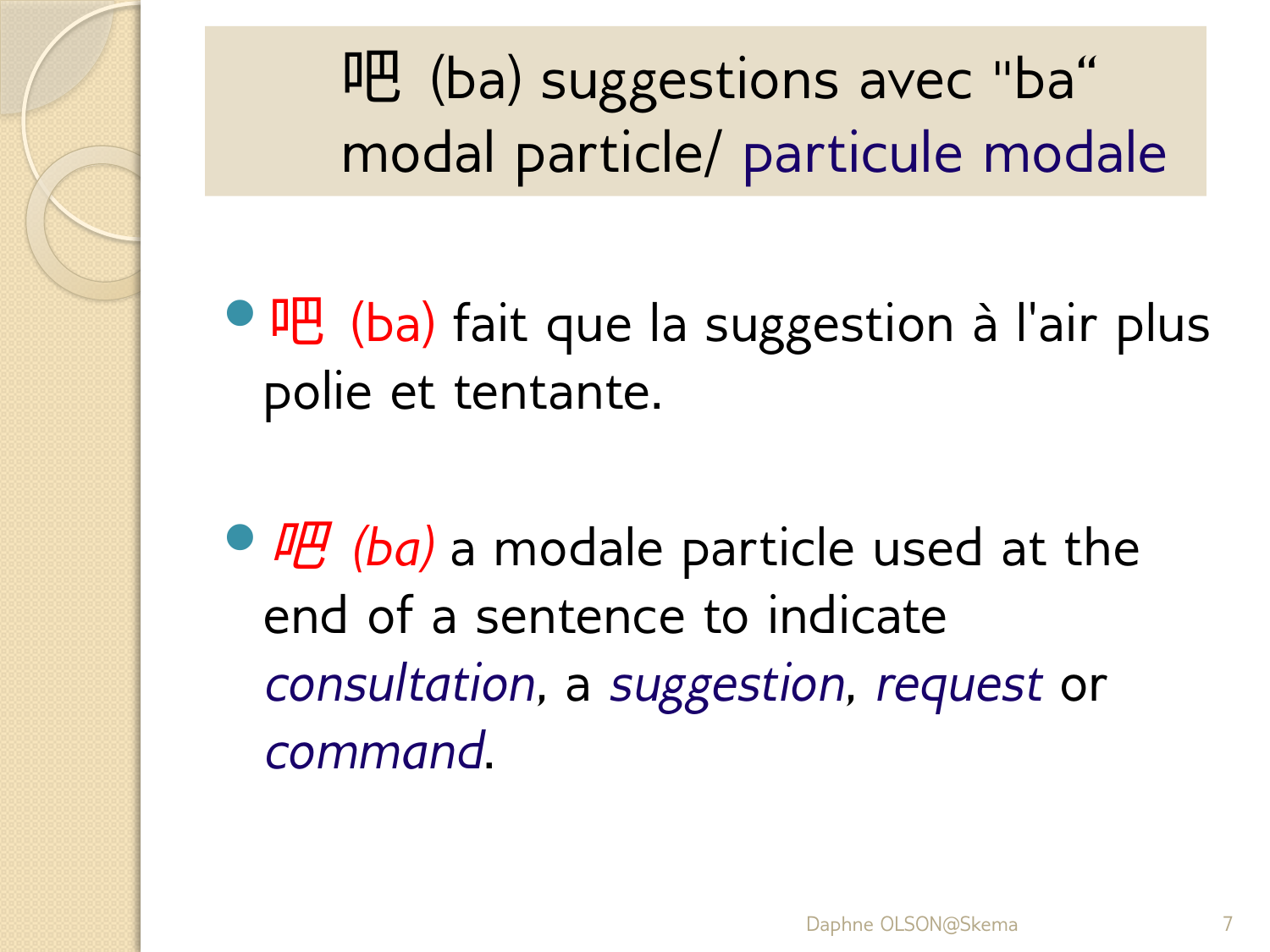

# 吧 (ba) suggestions avec "ba“ modal particle/ particule modale

吧 (ba) fait que la suggestion à l'air plus polie et tentante.

吧 (ba) a modale particle used at the end of a sentence to indicate consultation, a suggestion, request or command.

Daphne OLSON@Skema
7